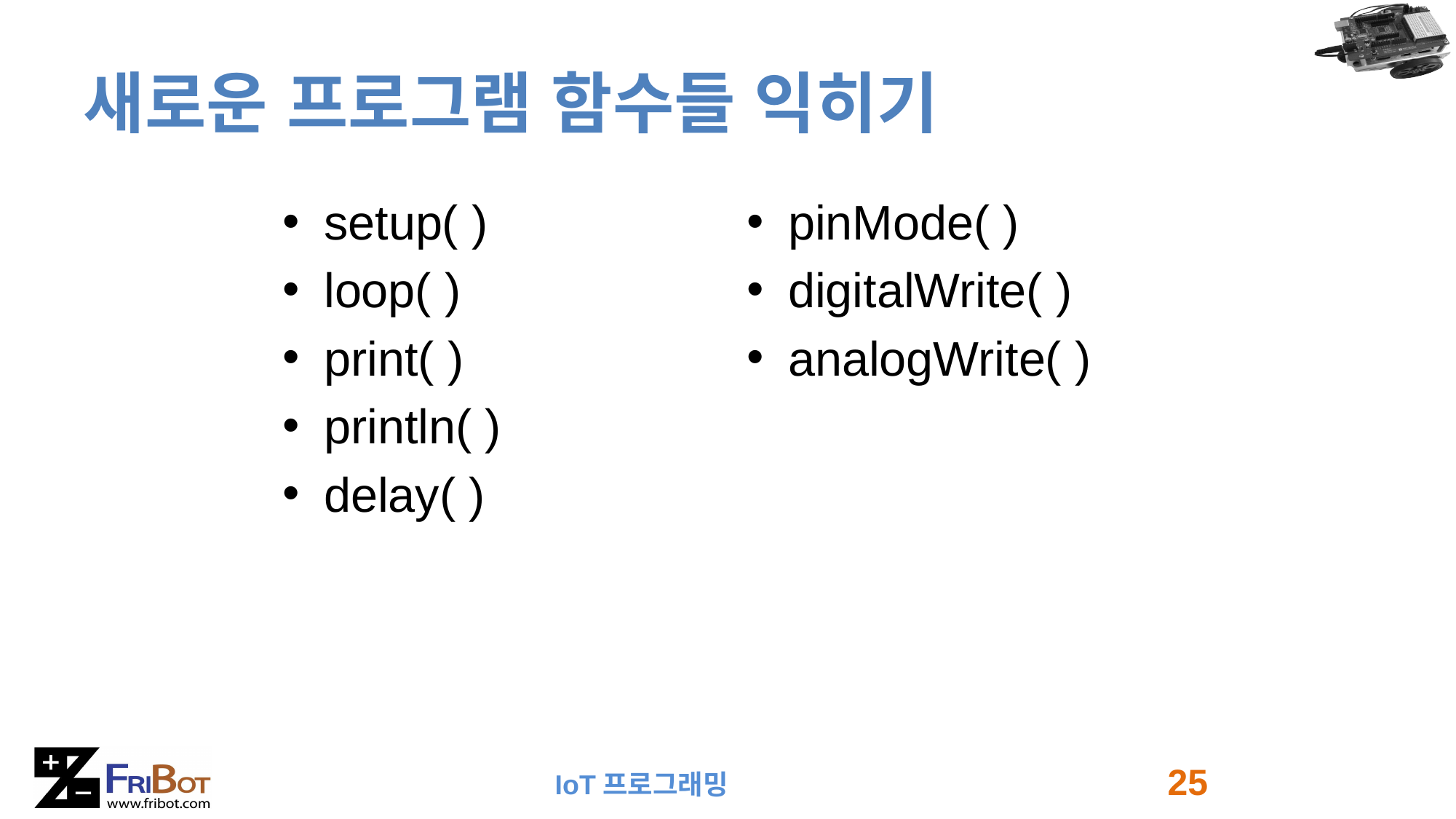

# 새로운 프로그램 함수들 익히기
setup( )
loop( )
print( )
println( )
delay( )
pinMode( )
digitalWrite( )
analogWrite( )
25